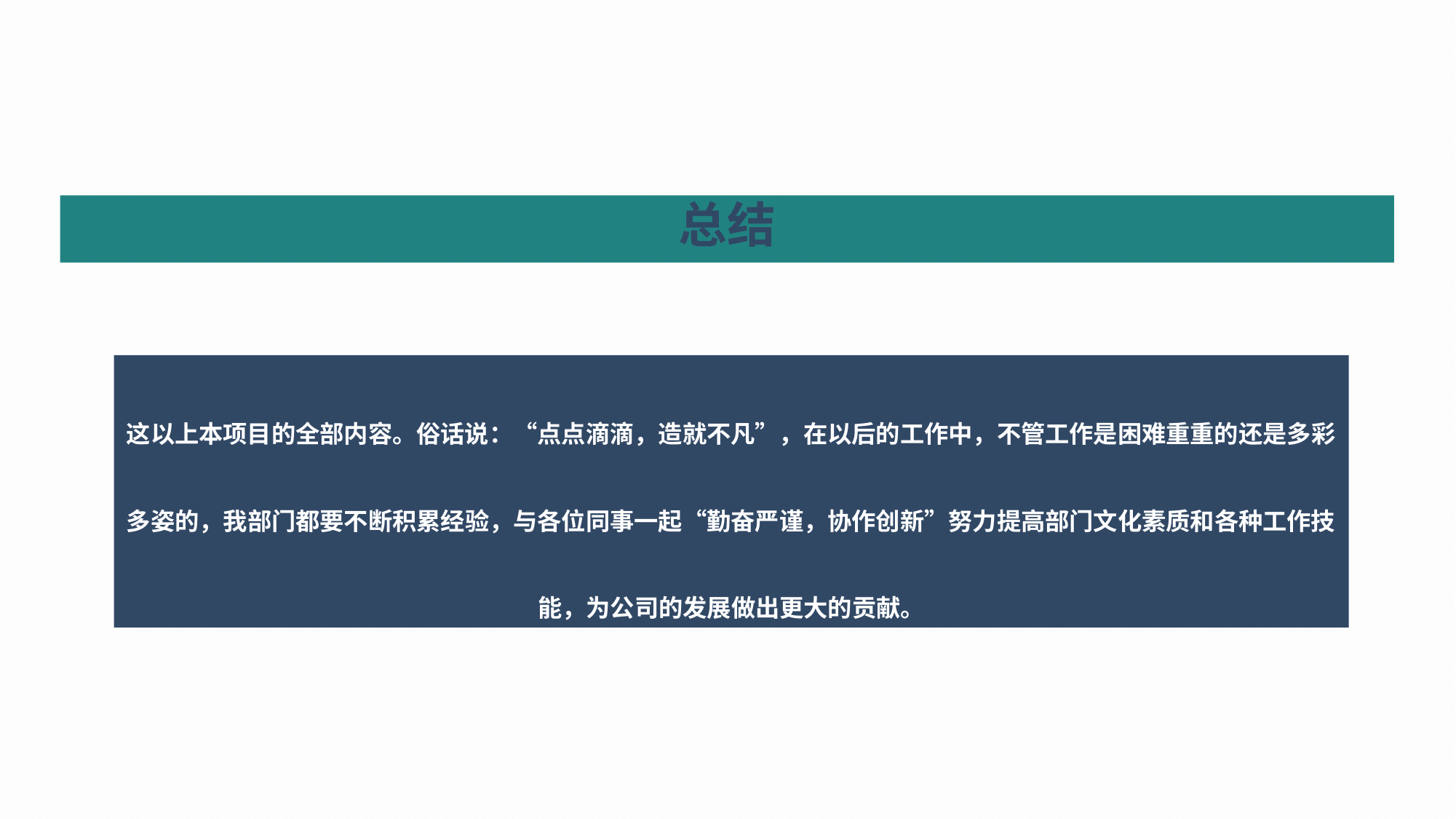

# 总结
这以上本项目的全部内容。俗话说：“点点滴滴，造就不凡”，在以后的工作中，不管工作是困难重重的还是多彩多姿的，我部门都要不断积累经验，与各位同事一起“勤奋严谨，协作创新”努力提高部门文化素质和各种工作技能，为公司的发展做出更大的贡献。